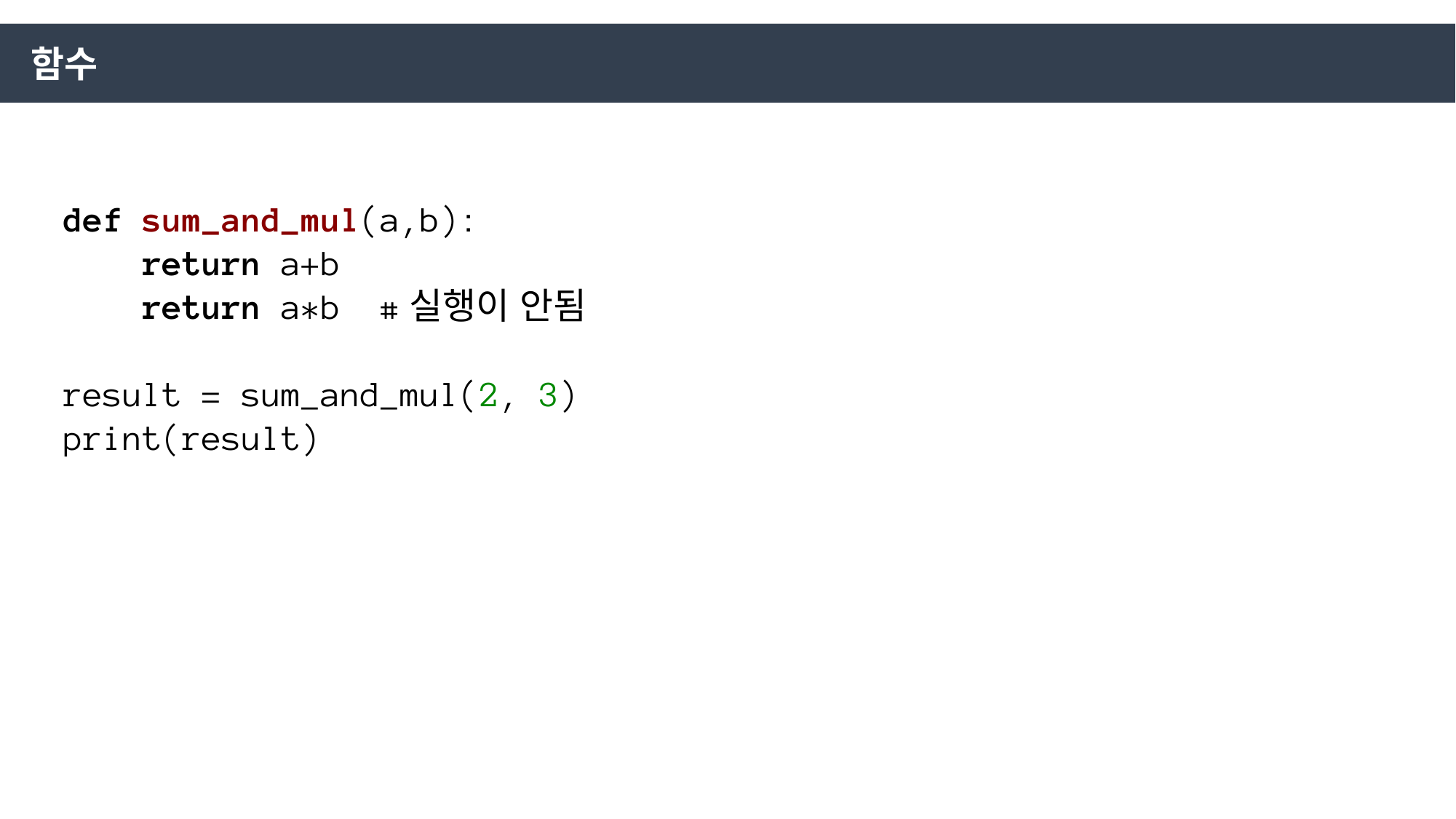

함수
def sum_and_mul(a,b):
    return a+b
    return a*b  #실행이 안됨

result = sum_and_mul(2, 3)
print(result)